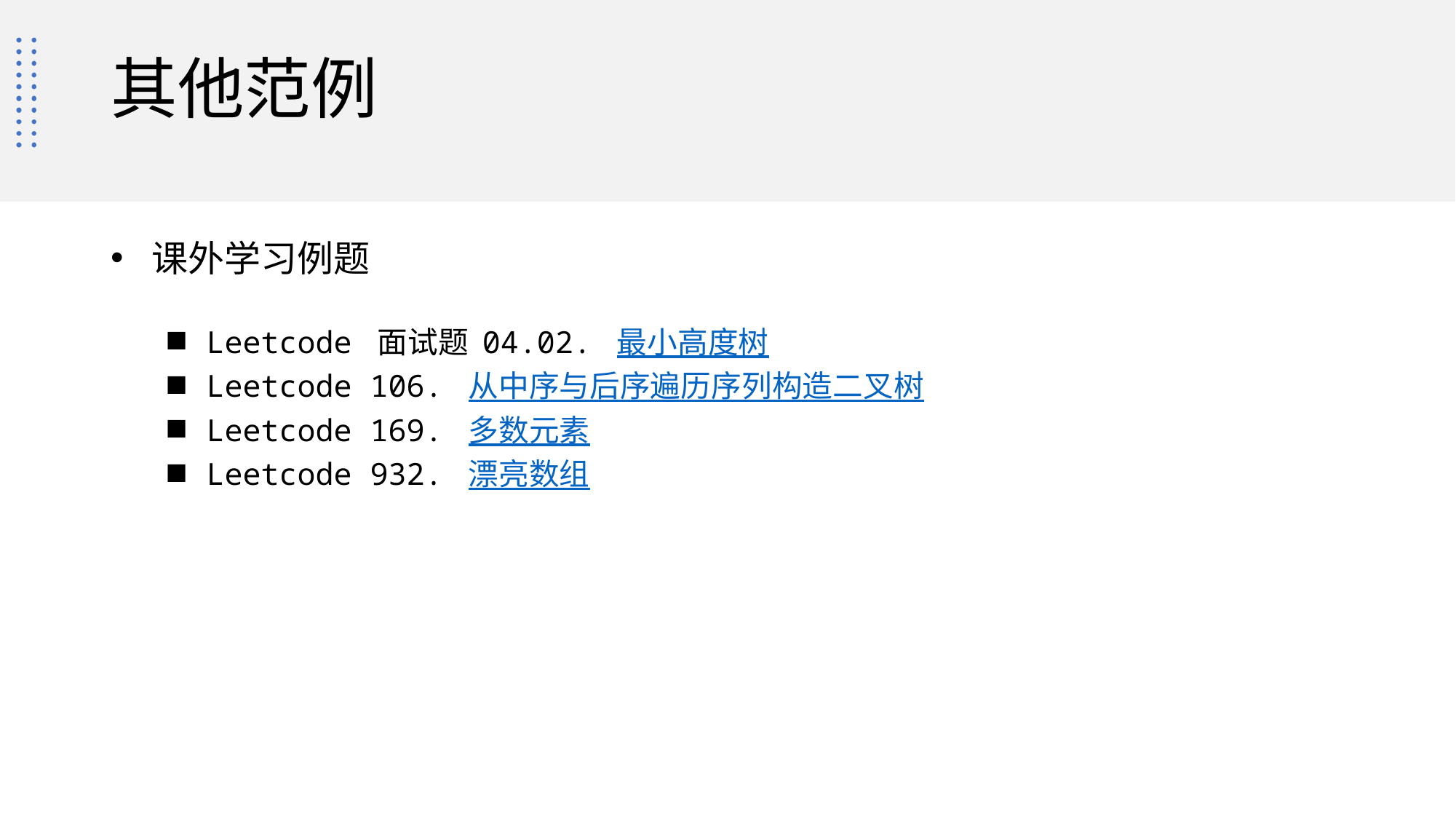

# 其他范例
课外学习例题

Leetcode 面试题 04.02. 最小高度树
Leetcode 106. 从中序与后序遍历序列构造二叉树
Leetcode 169. 多数元素
Leetcode 932. 漂亮数组